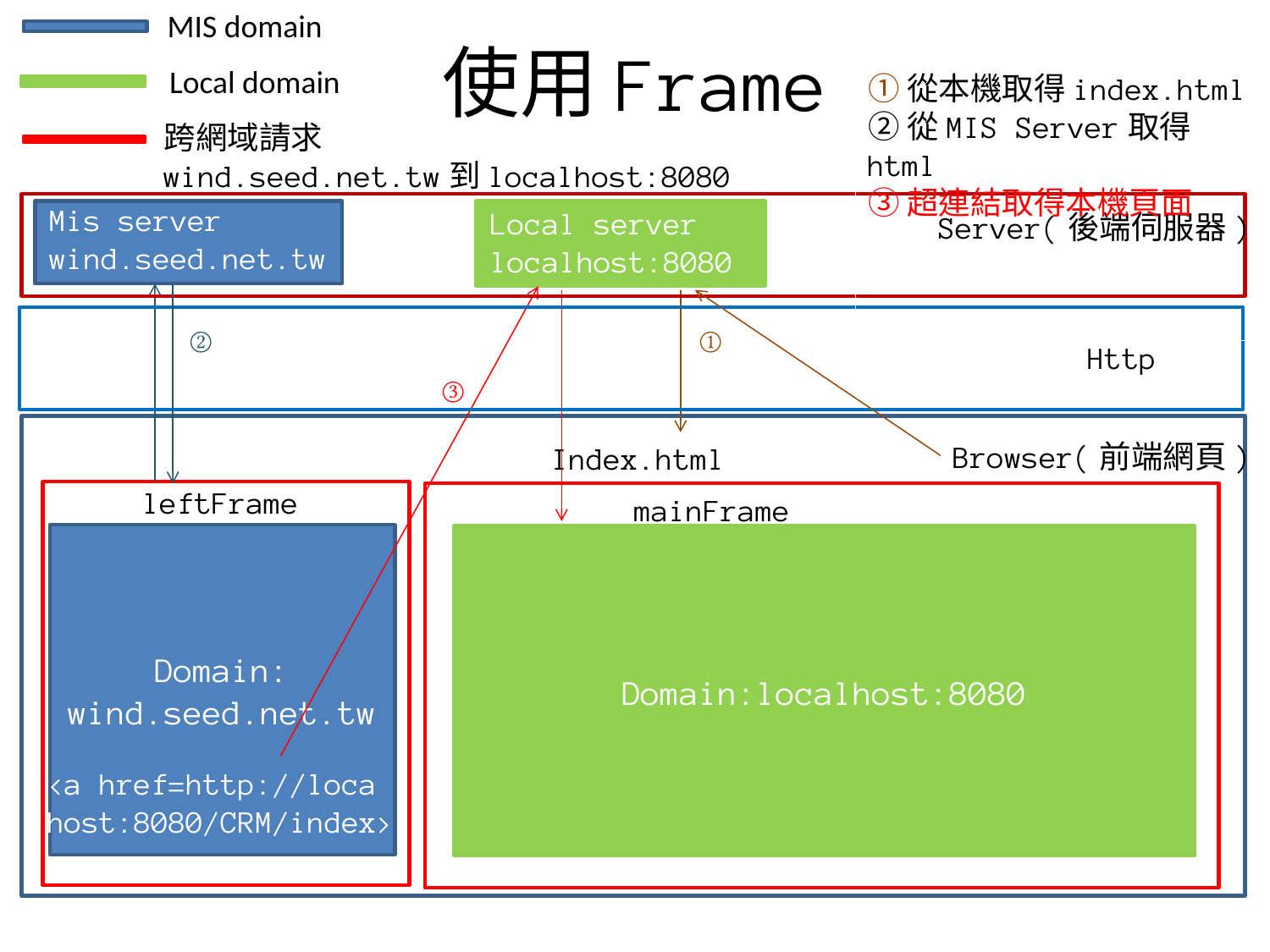

MIS domain

# 使用Frame

Local domain
①從本機取得index.html
②從MIS Server取得html
③超連結取得本機頁面

跨網域請求
wind.seed.net.tw到localhost:8080

Mis server
wind.seed.net.tw
Local server
localhost:8080

Server(後端伺服器)

②
①
Http
③

Browser(前端網頁)
Index.html
leftFrame

mainFrame
Domain:
wind.seed.net.tw
Domain:localhost:8080
<a href=http://loca
host:8080/CRM/index>